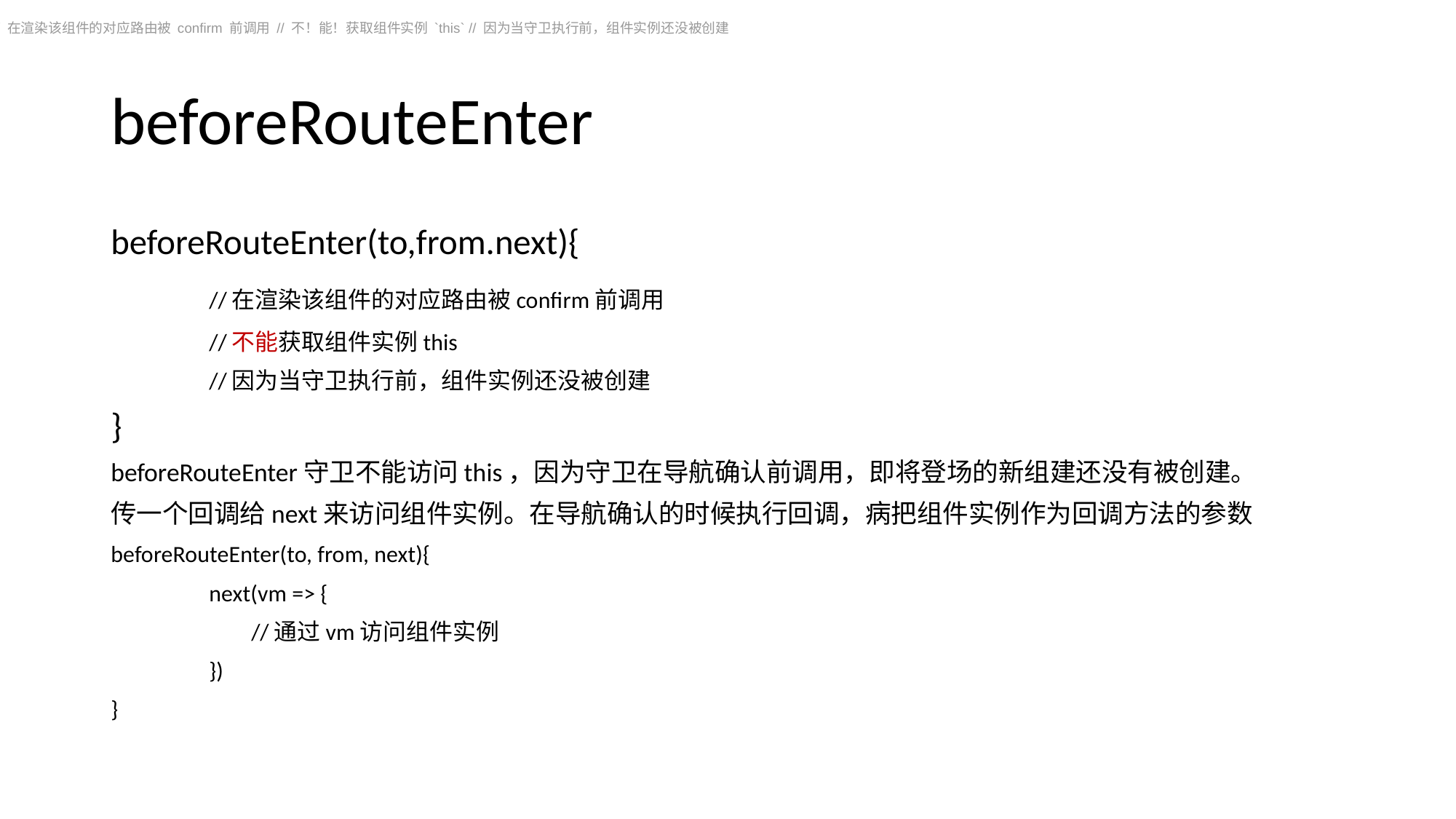

// 在渲染该组件的对应路由被 confirm 前调用 // 不！能！获取组件实例 `this` // 因为当守卫执行前，组件实例还没被创建
# beforeRouteEnter
beforeRouteEnter(to,from.next){
	//在渲染该组件的对应路由被confirm前调用
	//不能获取组件实例this
	//因为当守卫执行前，组件实例还没被创建
}
beforeRouteEnter守卫不能访问this，因为守卫在导航确认前调用，即将登场的新组建还没有被创建。
传一个回调给next来访问组件实例。在导航确认的时候执行回调，病把组件实例作为回调方法的参数
beforeRouteEnter(to, from, next){
	next(vm => {
	        //通过vm访问组件实例
	})
}